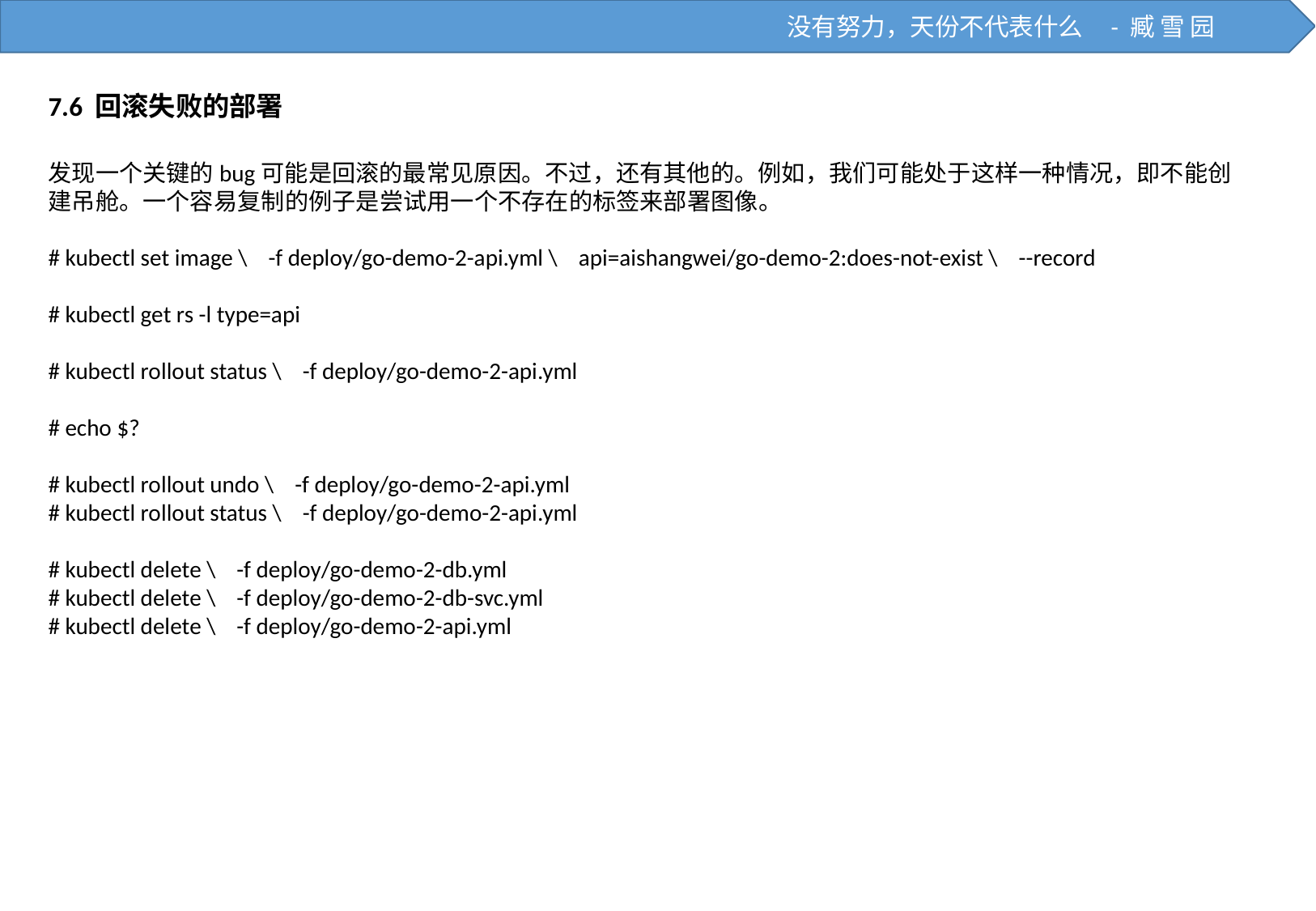

没有努力，天份不代表什么    - 臧 雪 园
7.6 回滚失败的部署

发现一个关键的bug可能是回滚的最常见原因。不过，还有其他的。例如，我们可能处于这样一种情况，即不能创建吊舱。一个容易复制的例子是尝试用一个不存在的标签来部署图像。

# kubectl set image \    -f deploy/go-demo-2-api.yml \    api=aishangwei/go-demo-2:does-not-exist \    --record

# kubectl get rs -l type=api

# kubectl rollout status \    -f deploy/go-demo-2-api.yml

# echo $?

# kubectl rollout undo \    -f deploy/go-demo-2-api.yml
# kubectl rollout status \    -f deploy/go-demo-2-api.yml

# kubectl delete \    -f deploy/go-demo-2-db.yml
# kubectl delete \    -f deploy/go-demo-2-db-svc.yml
# kubectl delete \    -f deploy/go-demo-2-api.yml